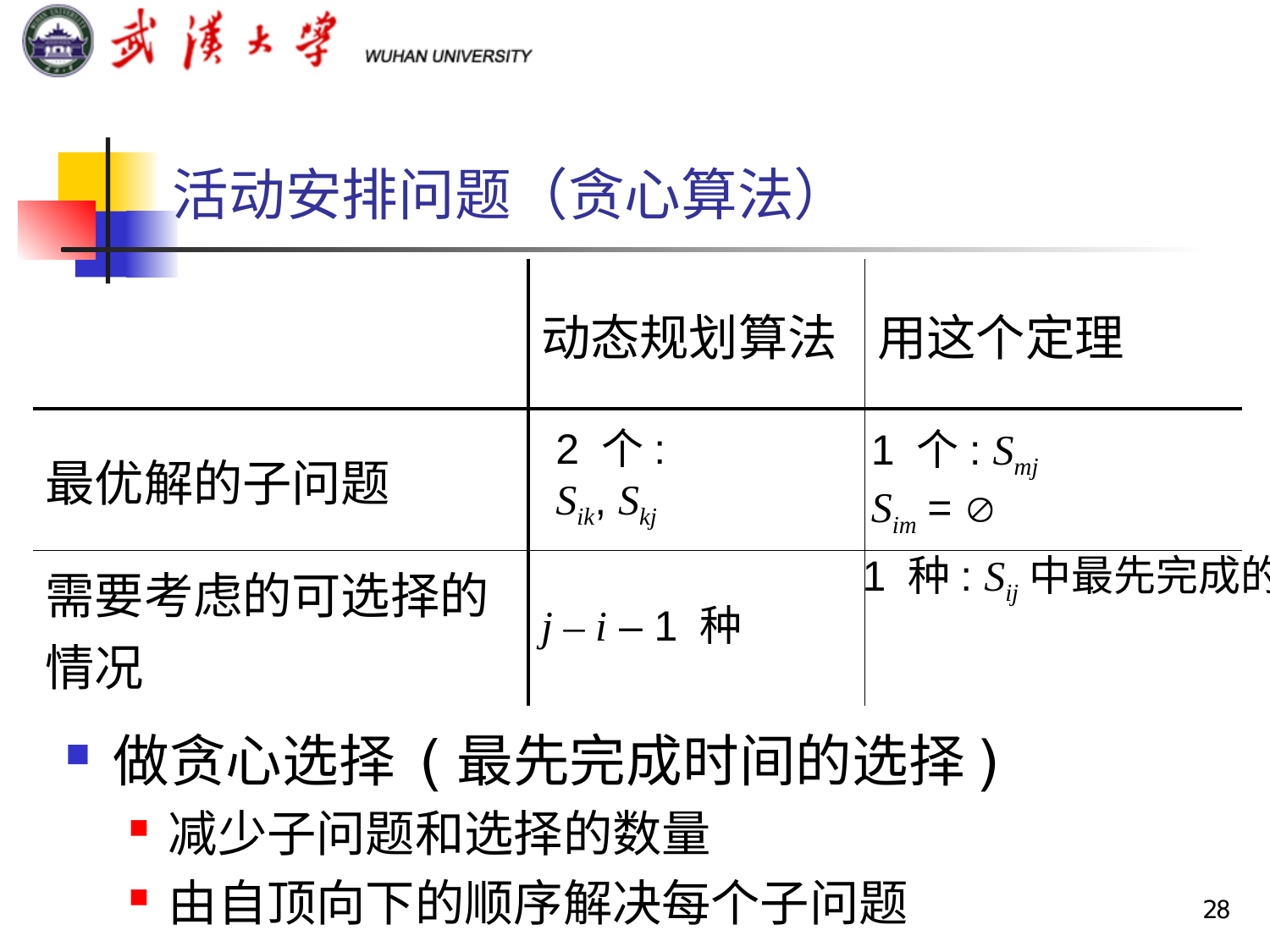

# 活动安排问题（贪心算法）
|  | 动态规划算法 | 用这个定理 |
| --- | --- | --- |
| 最优解的子问题 |  |  |
| 需要考虑的可选择的情况 |  |  |
2 个:
Sik, Skj
1 个: Smj
Sim = ∅
1 种: Sij中最先完成的
j – i – 1 种
做贪心选择 (最先完成时间的选择)
减少子问题和选择的数量
由自顶向下的顺序解决每个子问题
28